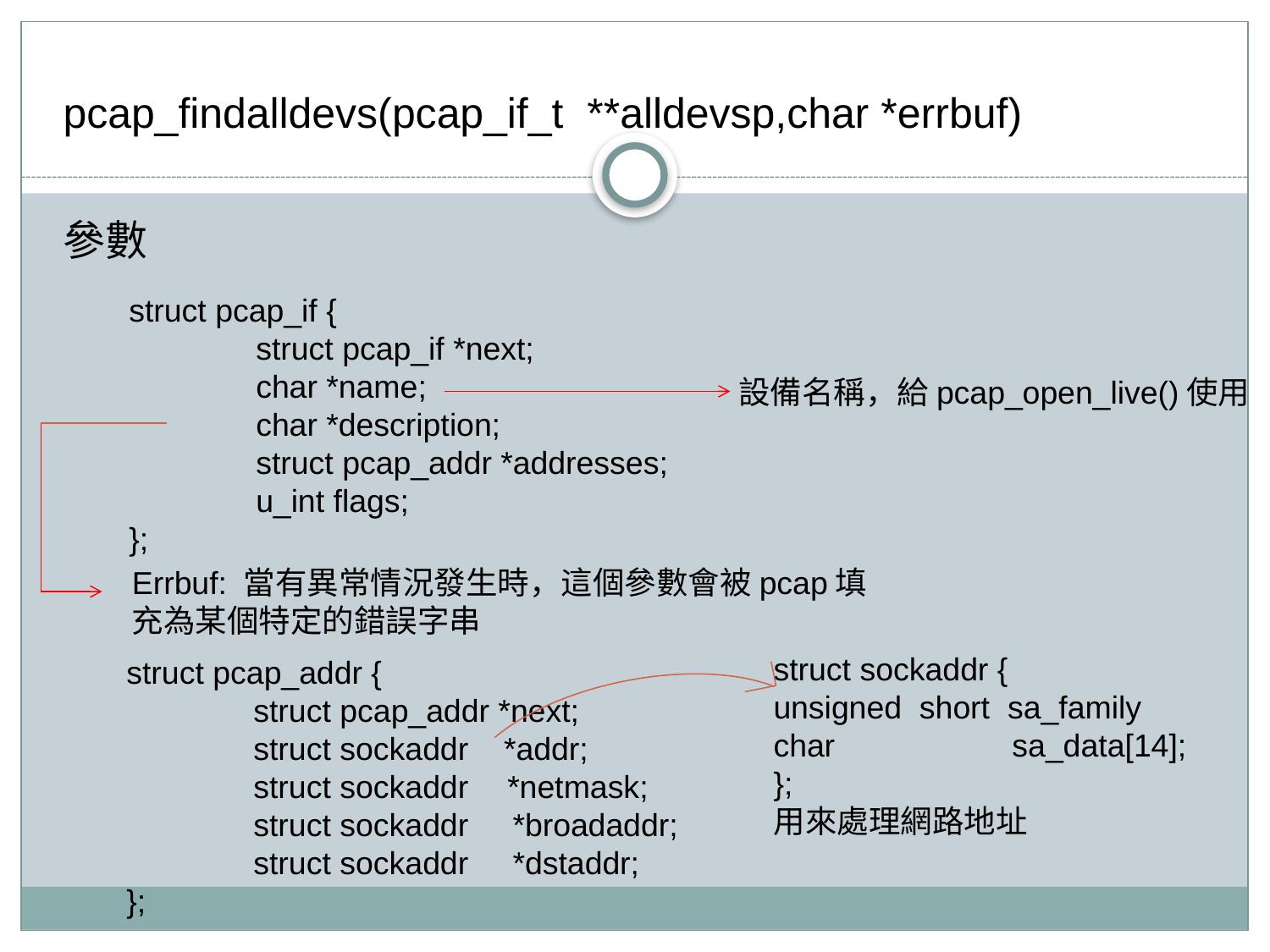

pcap_findalldevs(pcap_if_t  **alldevsp,char *errbuf)
參數
struct pcap_if {
	struct pcap_if *next;
	char *name;
	char *description;
	struct pcap_addr *addresses;
	u_int flags;
};
設備名稱，給pcap_open_live()使用
Errbuf: 當有異常情況發生時，這個參數會被pcap填充為某個特定的錯誤字串
struct sockaddr {
unsigned  short  sa_family
char                    sa_data[14];
};
用來處理網路地址
struct pcap_addr {
	struct pcap_addr *next;
	struct sockaddr    *addr;
	struct sockaddr 	*netmask;
	struct sockaddr     *broadaddr;
	struct sockaddr     *dstaddr;
};